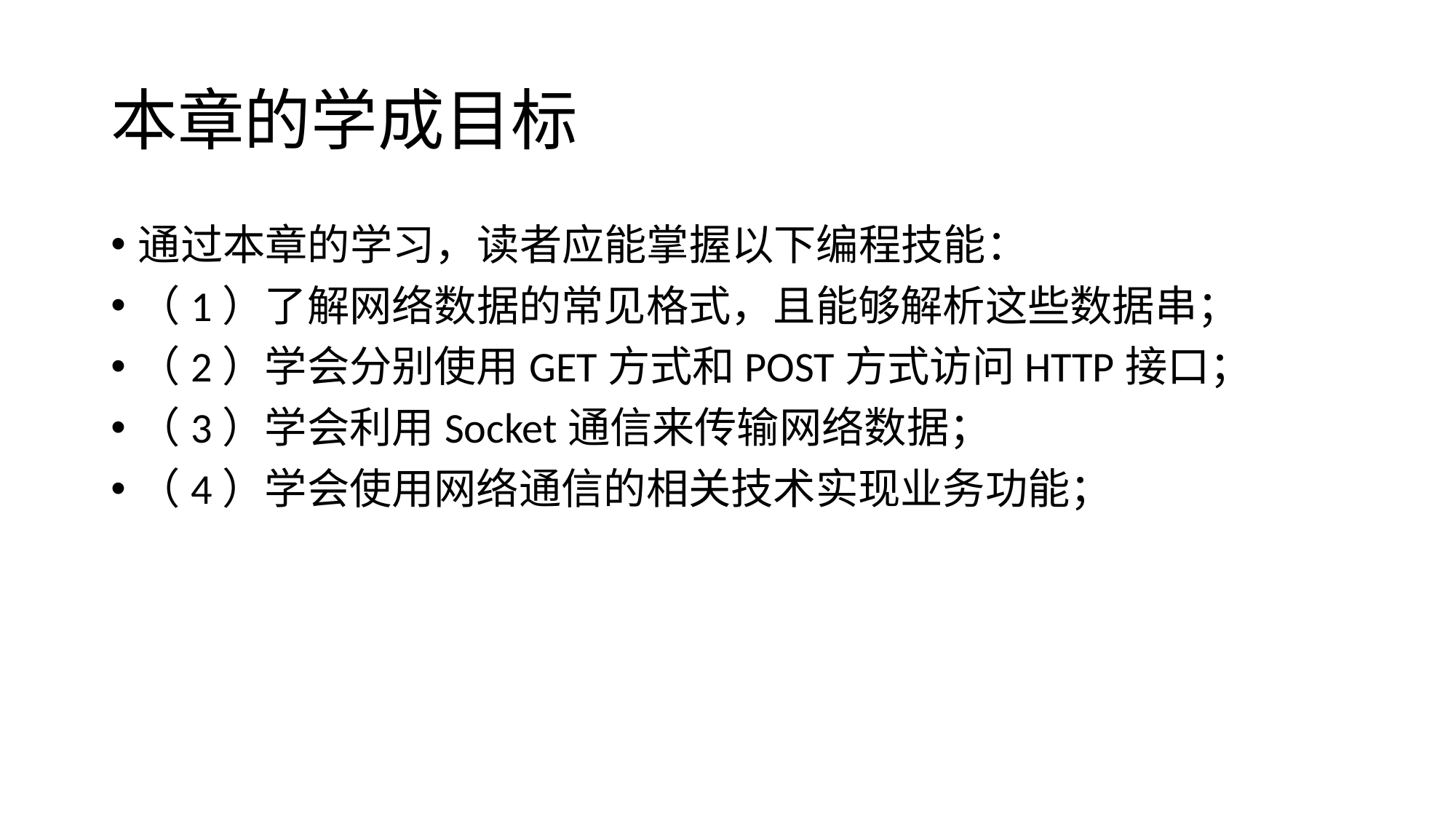

# 本章的学成目标
通过本章的学习，读者应能掌握以下编程技能：
（1）了解网络数据的常见格式，且能够解析这些数据串；
（2）学会分别使用GET方式和POST方式访问HTTP接口；
（3）学会利用Socket通信来传输网络数据；
（4）学会使用网络通信的相关技术实现业务功能；